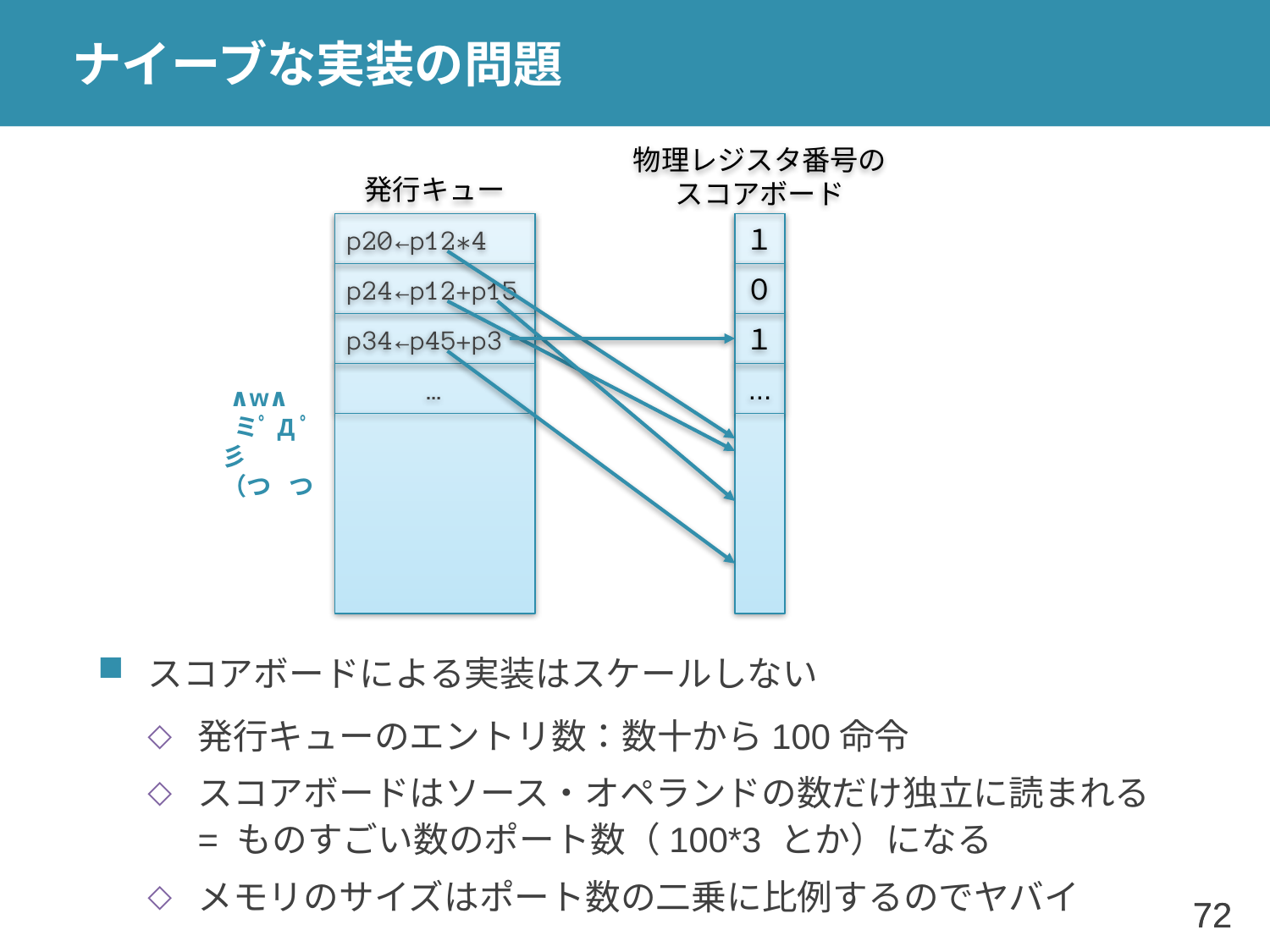

# ナイーブな実装の問題
物理レジスタ番号の
スコアボード
発行キュー

p20←p12*4
１
p24←p12+p15
０
p34←p45+p3
１
…
...
 ∧w∧
 ミﾟДﾟ彡
（つ   つ
スコアボードによる実装はスケールしない
発行キューのエントリ数：数十から100命令
スコアボードはソース・オペランドの数だけ独立に読まれる
= ものすごい数のポート数（100*3 とか）になる
メモリのサイズはポート数の二乗に比例するのでヤバイ